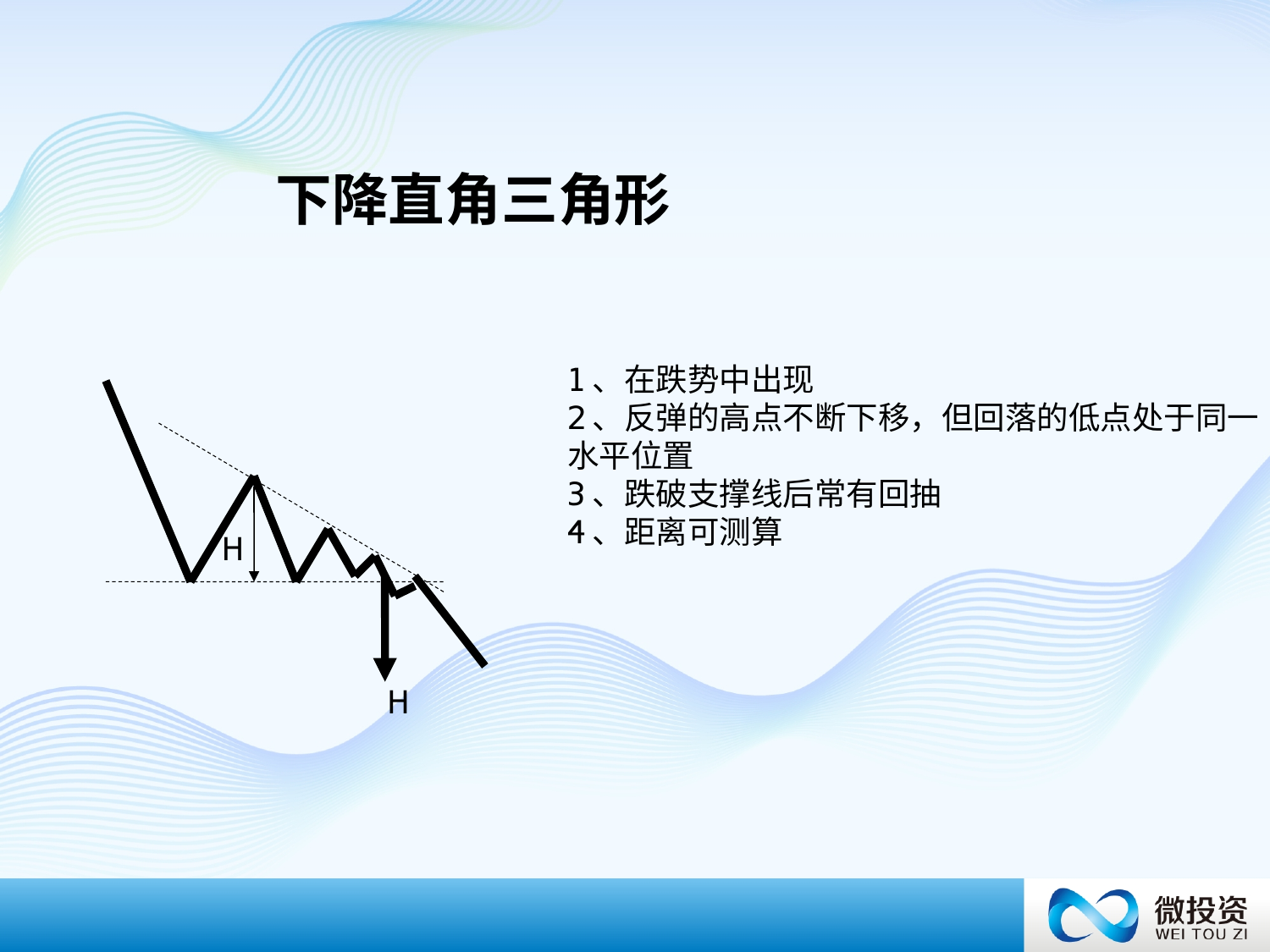

下降直角三角形
1、在跌势中出现
2、反弹的高点不断下移，但回落的低点处于同一
水平位置
3、跌破支撑线后常有回抽
4、距离可测算

H

H